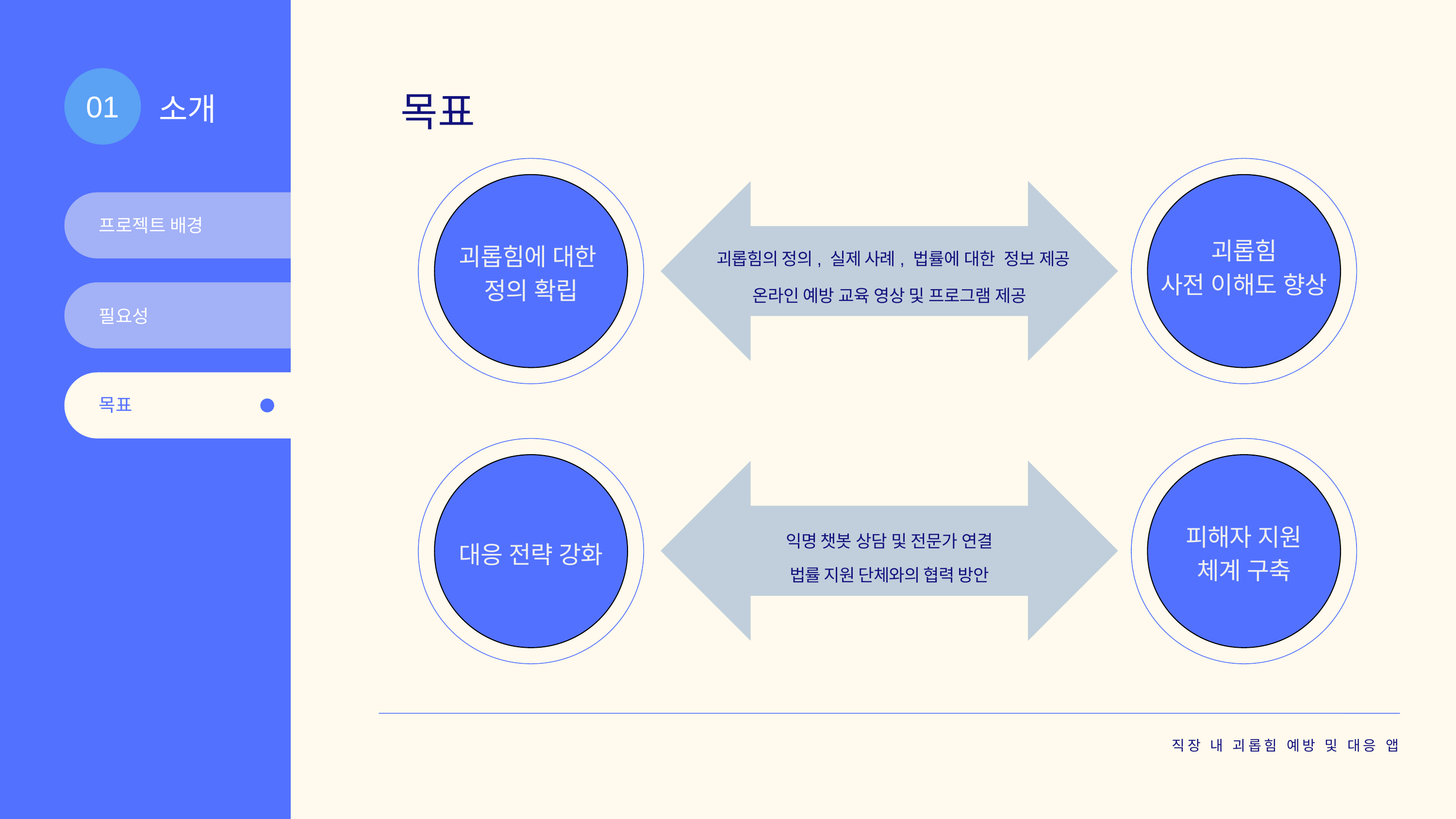

소개
01
목표

괴롭힘에 대한
정의 확립

괴롭힘
사전 이해도 향상

프로젝트 배경
 괴롭힘의 정의, 실제 사례, 법률에 대한  정보 제공
온라인 예방 교육 영상 및 프로그램 제공

필요성
필요성

목표

대응 전략 강화

피해자 지원
체계 구축

익명 챗봇 상담 및 전문가 연결
법률 지원 단체와의 협력 방안

직장 내 괴롭힘 예방 및 대응 앱